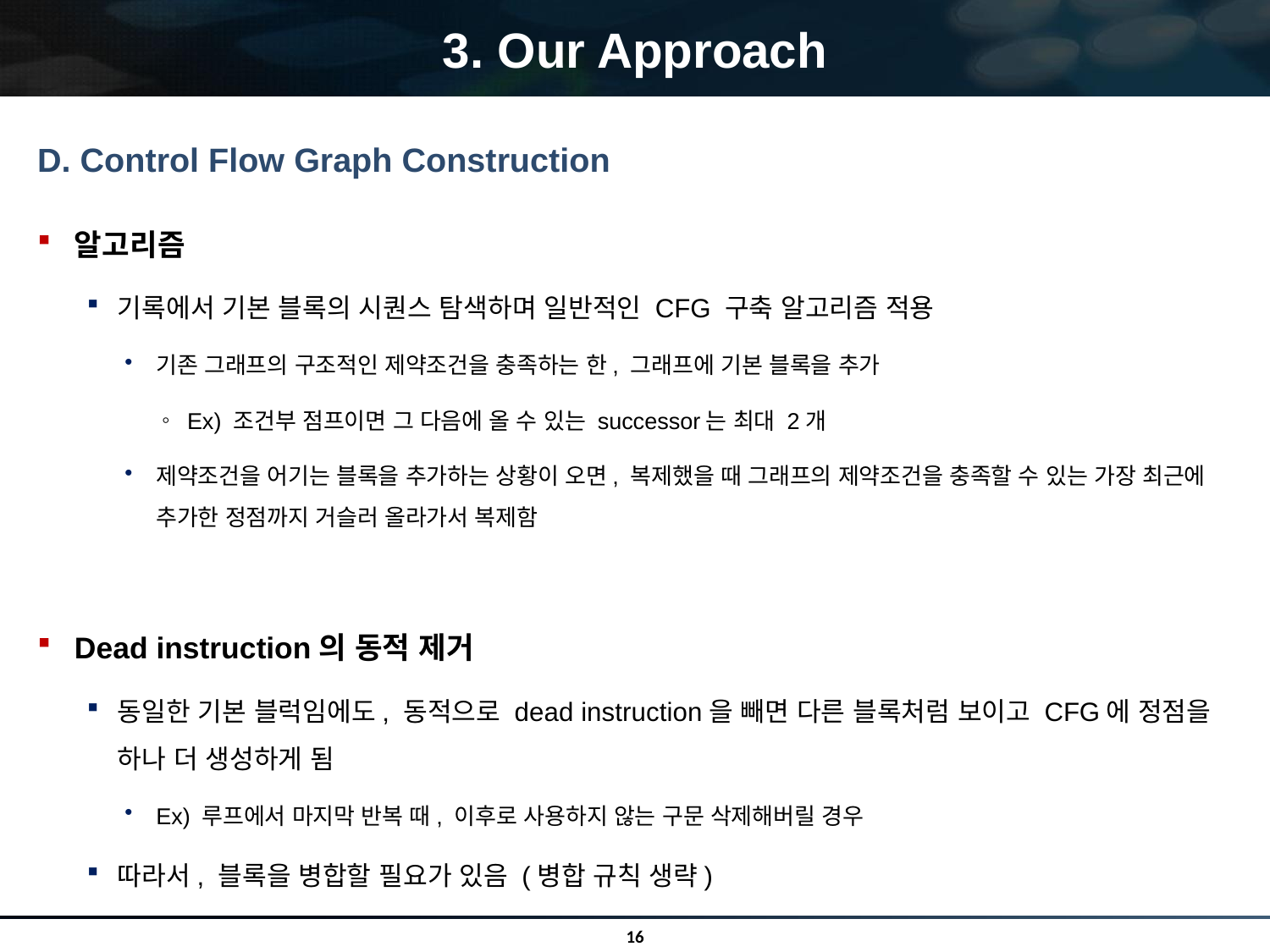

# 3. Our Approach
D. Control Flow Graph Construction
알고리즘
기록에서 기본 블록의 시퀀스 탐색하며 일반적인 CFG 구축 알고리즘 적용
기존 그래프의 구조적인 제약조건을 충족하는 한, 그래프에 기본 블록을 추가
Ex) 조건부 점프이면 그 다음에 올 수 있는 successor는 최대 2개
제약조건을 어기는 블록을 추가하는 상황이 오면, 복제했을 때 그래프의 제약조건을 충족할 수 있는 가장 최근에 추가한 정점까지 거슬러 올라가서 복제함

Dead instruction의 동적 제거
동일한 기본 블럭임에도, 동적으로 dead instruction을 빼면 다른 블록처럼 보이고 CFG에 정점을 하나 더 생성하게 됨
Ex) 루프에서 마지막 반복 때, 이후로 사용하지 않는 구문 삭제해버릴 경우
따라서, 블록을 병합할 필요가 있음 (병합 규칙 생략)